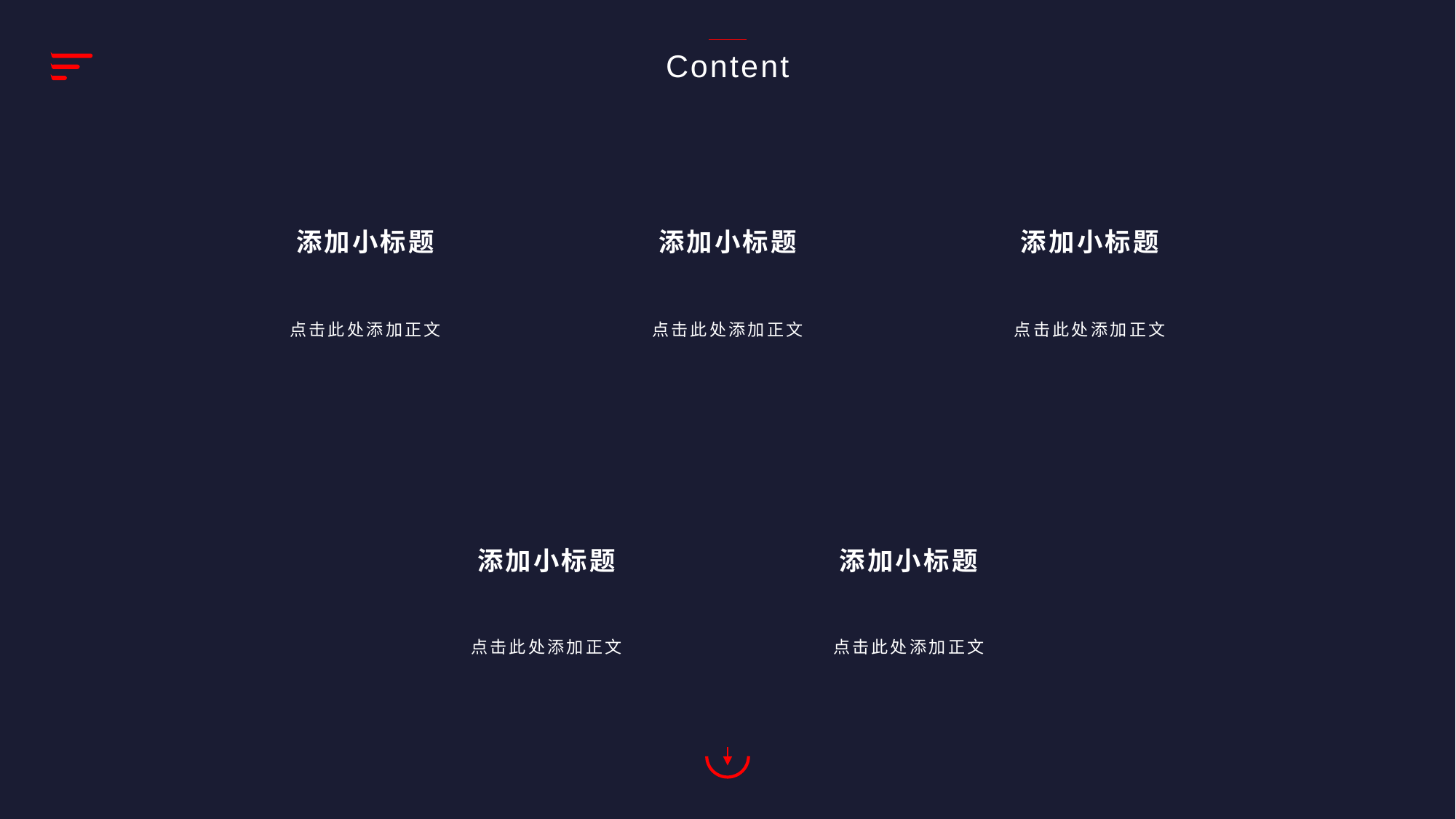

Content
1
2
3
添加小标题
添加小标题
添加小标题
点击此处添加正文
点击此处添加正文
点击此处添加正文
4
5
添加小标题
添加小标题
点击此处添加正文
点击此处添加正文